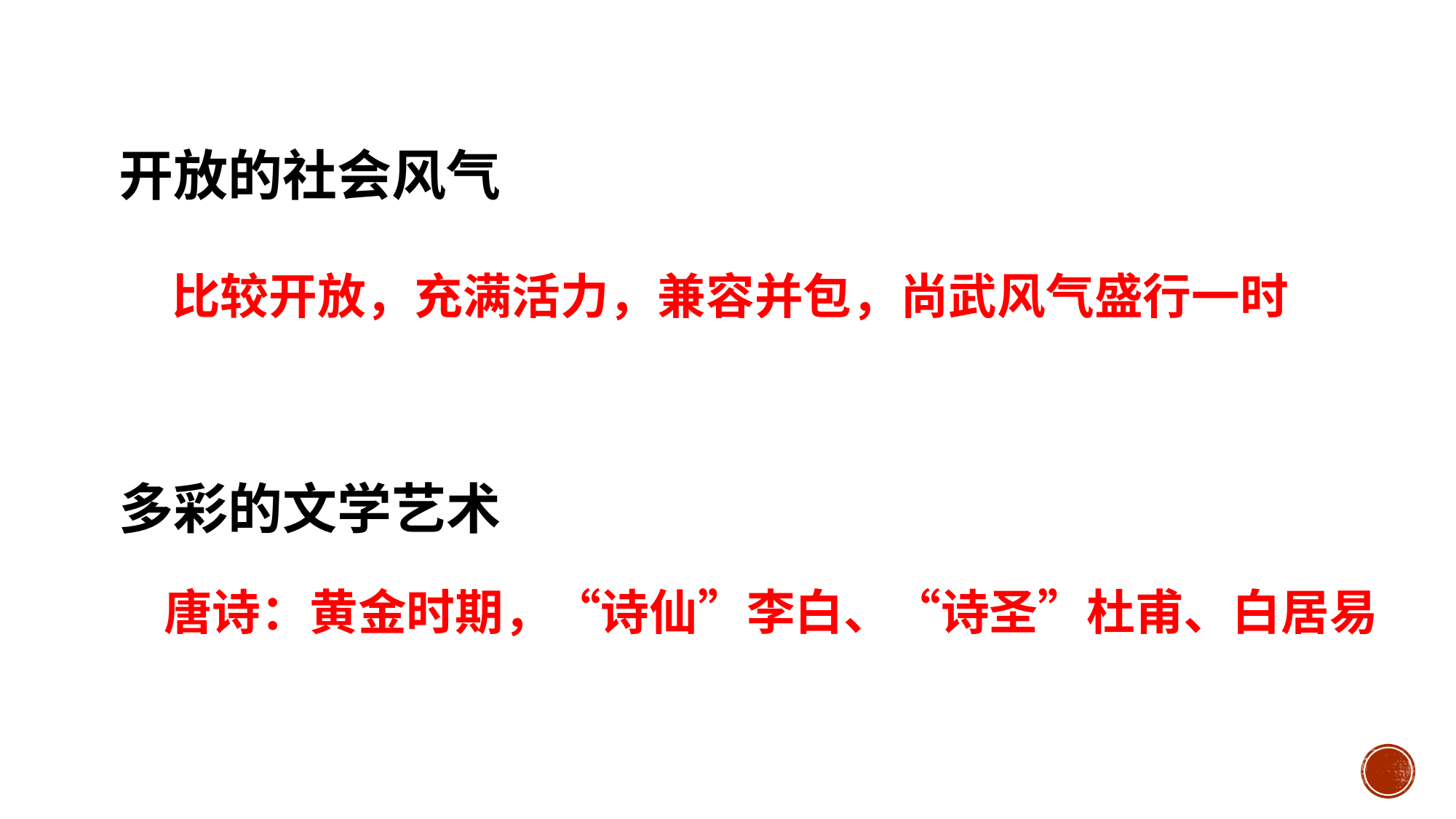

开放的社会风气
比较开放，充满活力，兼容并包，尚武风气盛行一时
多彩的文学艺术
唐诗：黄金时期，“诗仙”李白、“诗圣”杜甫、白居易